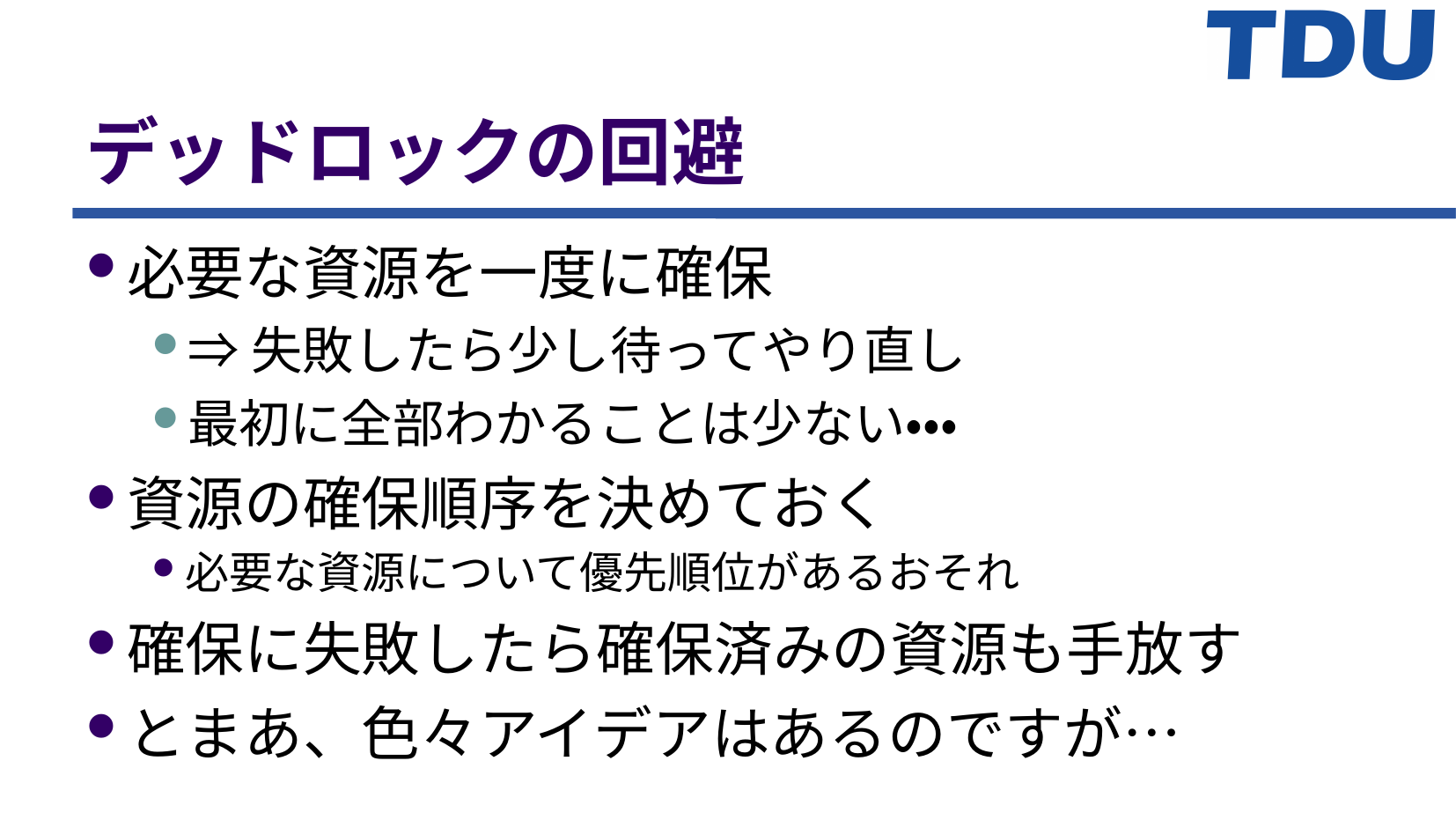

デッドロックの回避
必要な資源を一度に確保
⇒失敗したら少し待ってやり直し
最初に全部わかることは少ない・・・
資源の確保順序を決めておく
必要な資源について優先順位があるおそれ
確保に失敗したら確保済みの資源も手放す
とまあ、色々アイデアはあるのですが…